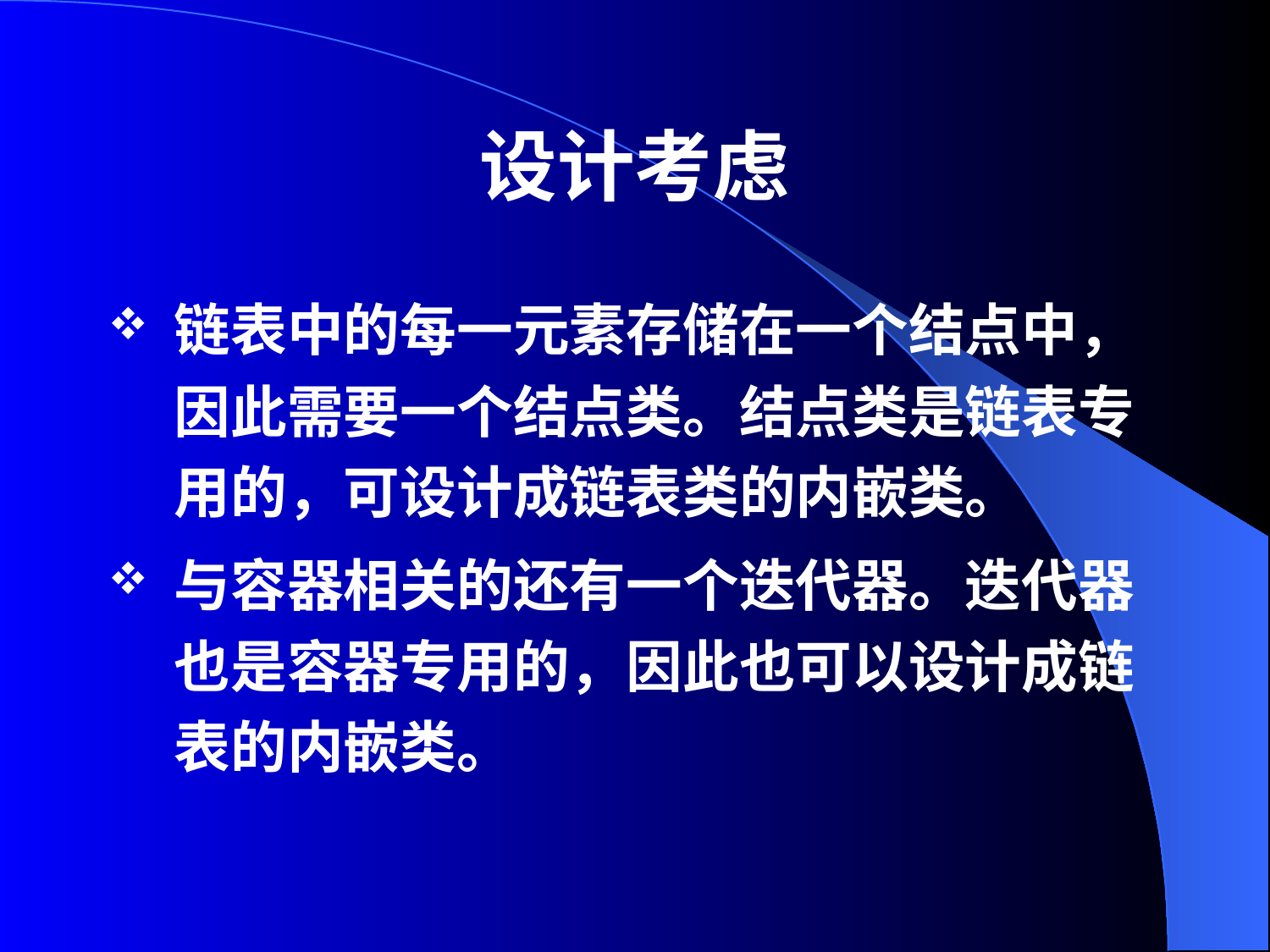

# 设计考虑
链表中的每一元素存储在一个结点中，因此需要一个结点类。结点类是链表专用的，可设计成链表类的内嵌类。
与容器相关的还有一个迭代器。迭代器也是容器专用的，因此也可以设计成链表的内嵌类。